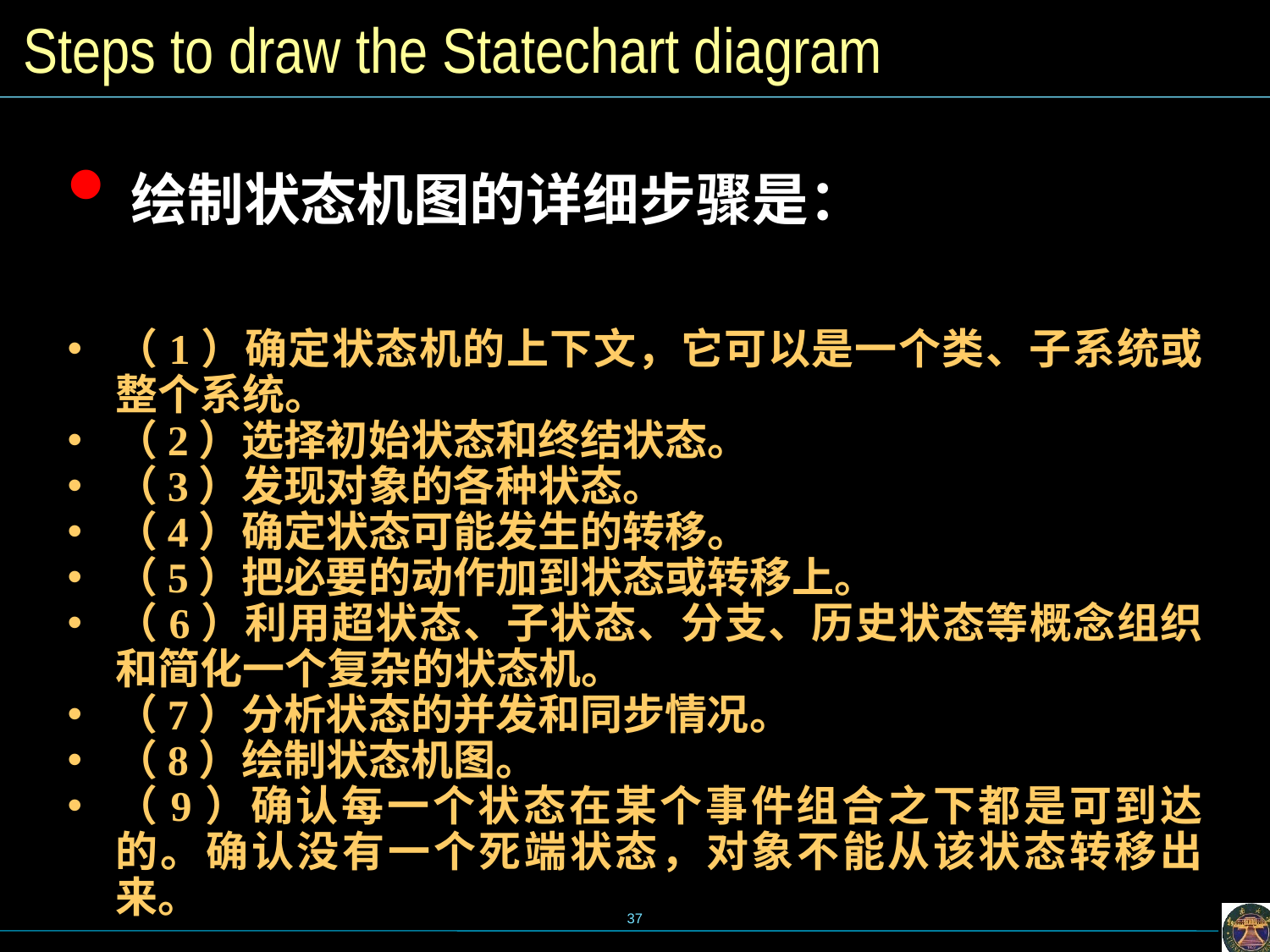

# Steps to draw the Statechart diagram
绘制状态机图的详细步骤是：

（1）确定状态机的上下文，它可以是一个类、子系统或整个系统。
（2）选择初始状态和终结状态。
（3）发现对象的各种状态。
（4）确定状态可能发生的转移。
（5）把必要的动作加到状态或转移上。
（6）利用超状态、子状态、分支、历史状态等概念组织和简化一个复杂的状态机。
（7）分析状态的并发和同步情况。
（8）绘制状态机图。
（9）确认每一个状态在某个事件组合之下都是可到达的。确认没有一个死端状态，对象不能从该状态转移出来。